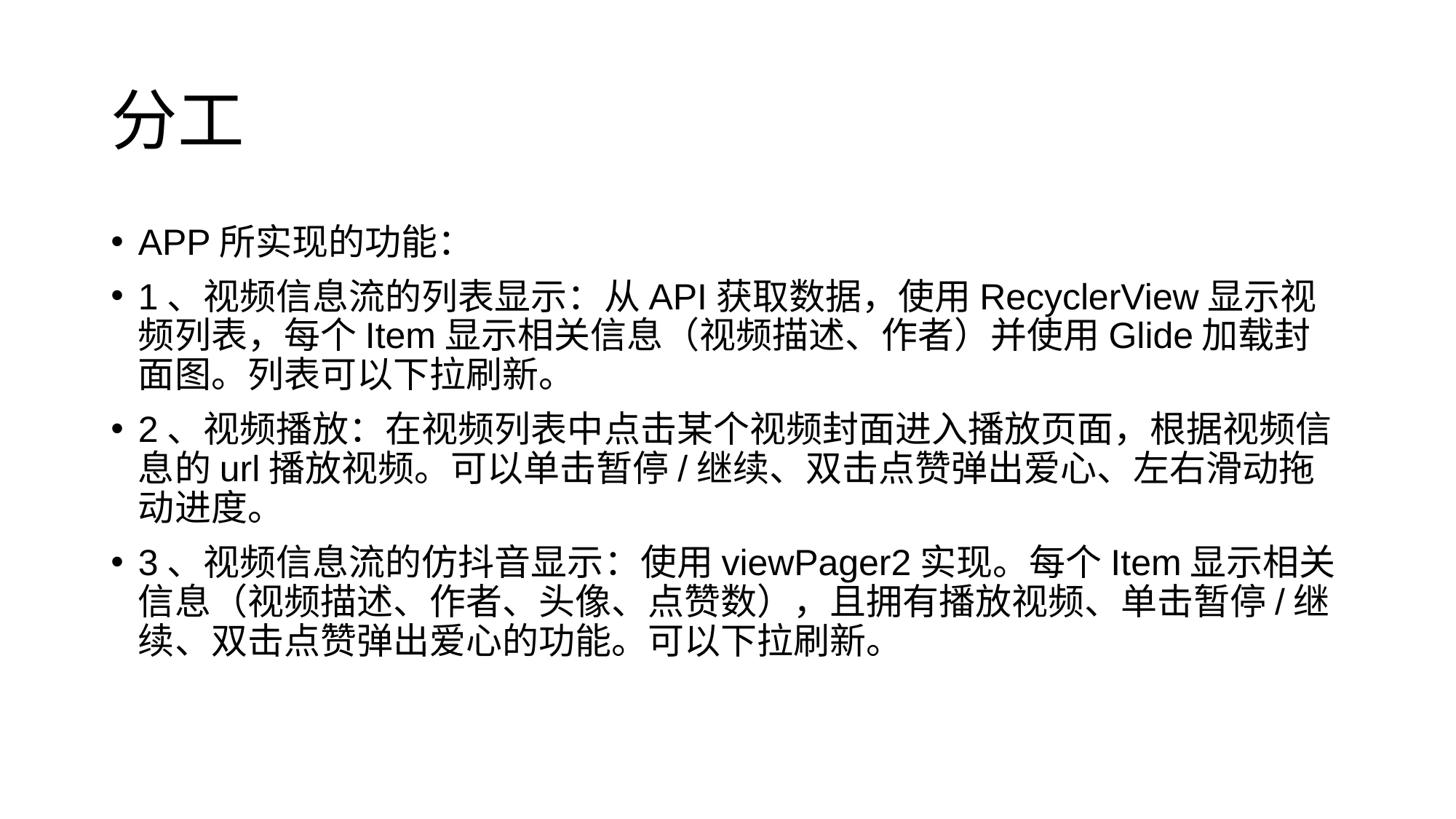

# 分工
APP所实现的功能：
1、视频信息流的列表显示：从API获取数据，使用RecyclerView显示视频列表，每个Item显示相关信息（视频描述、作者）并使用Glide加载封面图。列表可以下拉刷新。
2、视频播放：在视频列表中点击某个视频封面进入播放页面，根据视频信息的url播放视频。可以单击暂停/继续、双击点赞弹出爱心、左右滑动拖动进度。
3、视频信息流的仿抖音显示：使用viewPager2实现。每个Item显示相关信息（视频描述、作者、头像、点赞数），且拥有播放视频、单击暂停/继续、双击点赞弹出爱心的功能。可以下拉刷新。